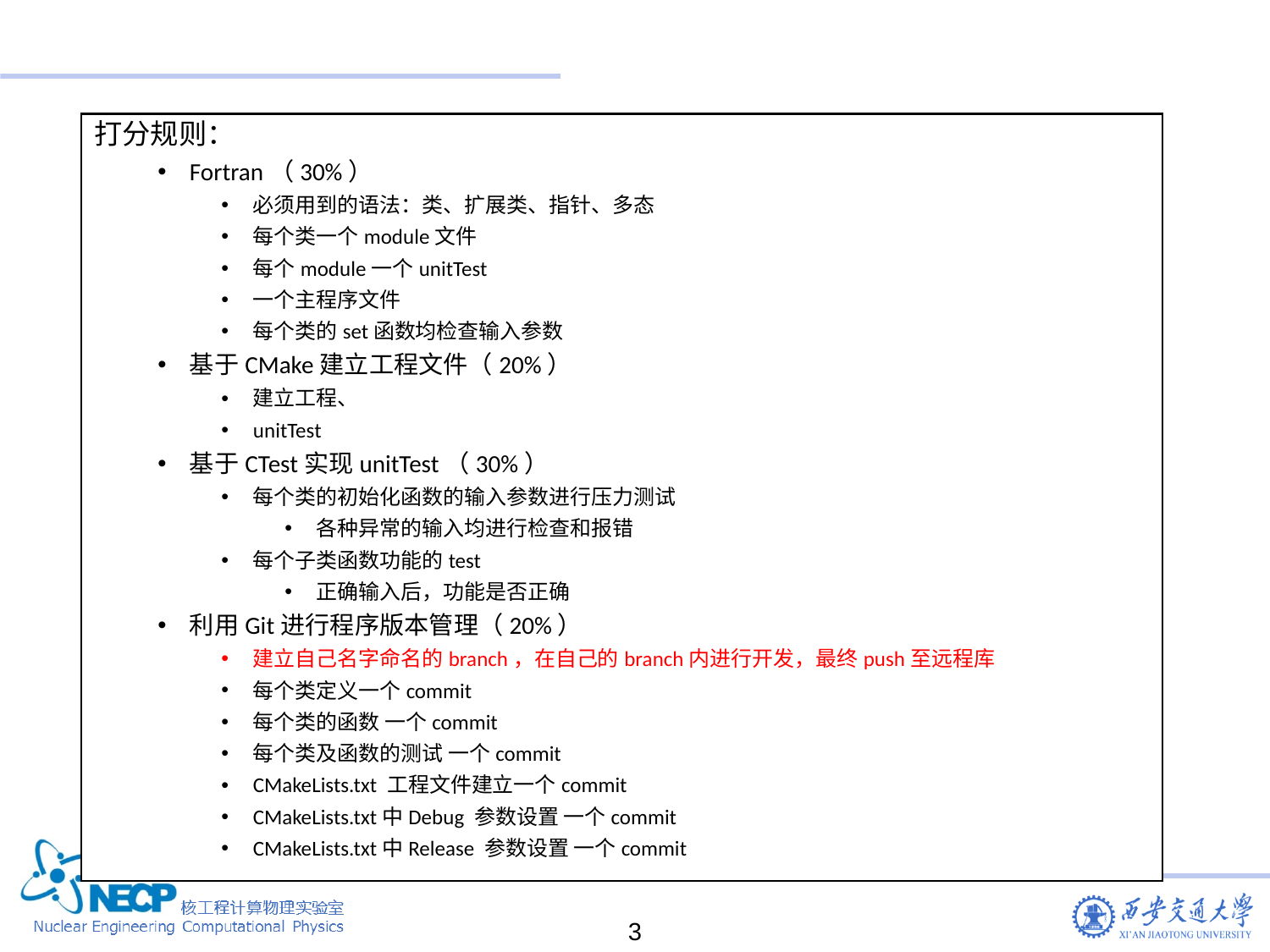

打分规则：
Fortran（30%）
必须用到的语法：类、扩展类、指针、多态
每个类一个module文件
每个module一个unitTest
一个主程序文件
每个类的set函数均检查输入参数
基于CMake建立工程文件（20%）
建立工程、
unitTest
基于CTest实现unitTest（30%）
每个类的初始化函数的输入参数进行压力测试
各种异常的输入均进行检查和报错
每个子类函数功能的test
正确输入后，功能是否正确
利用Git进行程序版本管理（20%）
建立自己名字命名的branch，在自己的branch内进行开发，最终push至远程库
每个类定义一个commit
每个类的函数 一个commit
每个类及函数的测试 一个commit
CMakeLists.txt 工程文件建立一个commit
CMakeLists.txt中Debug 参数设置 一个commit
CMakeLists.txt中Release 参数设置 一个commit